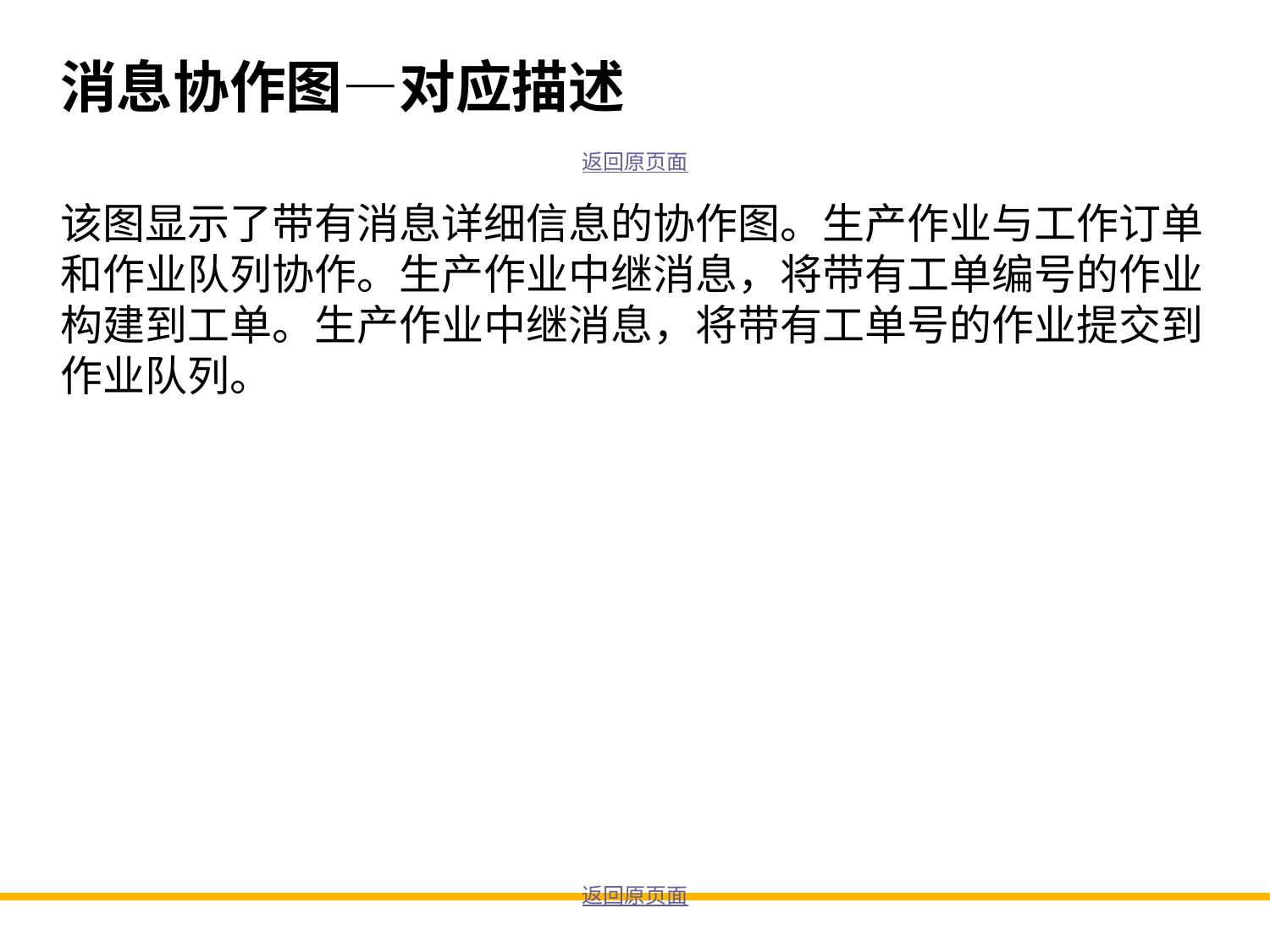

# 消息协作图—对应描述
返回原页面
该图显示了带有消息详细信息的协作图。生产作业与工作订单和作业队列协作。生产作业中继消息，将带有工单编号的作业构建到工单。生产作业中继消息，将带有工单号的作业提交到作业队列。
返回原页面